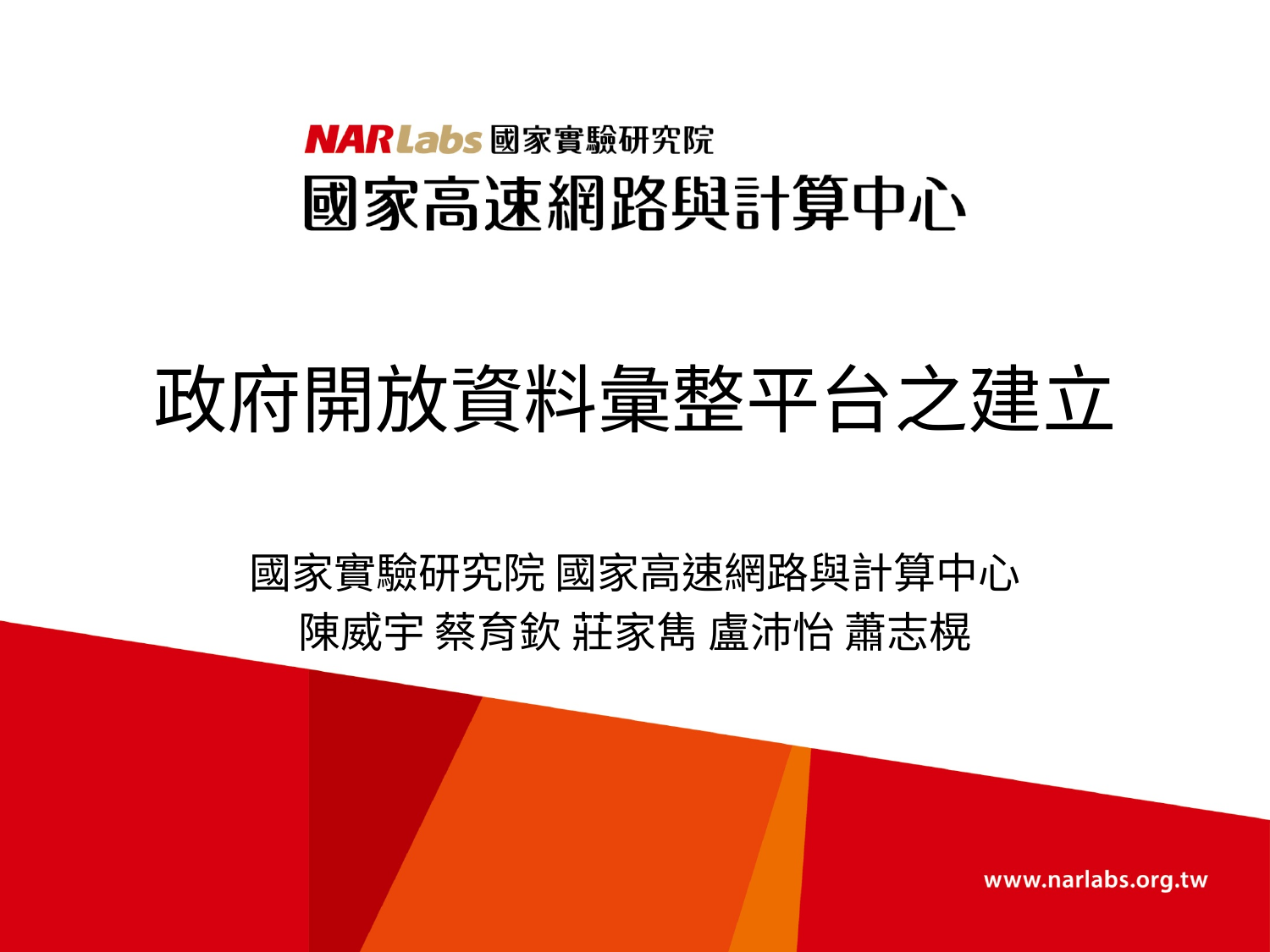

# 政府開放資料彙整平台之建立
國家實驗研究院 國家高速網路與計算中心
陳威宇 蔡育欽 莊家雋 盧沛怡 蕭志榥